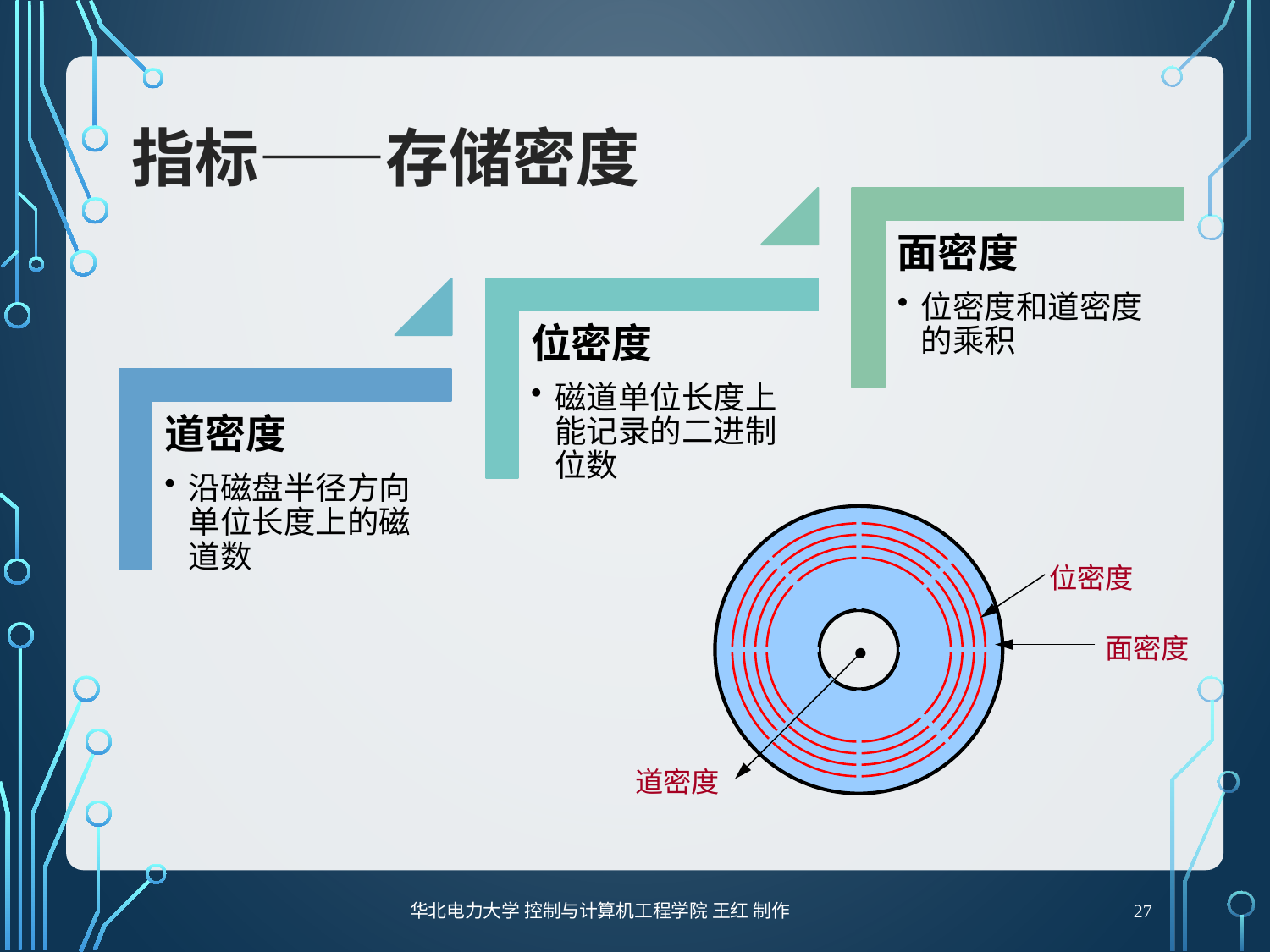

# 指标——存储密度
道密度
沿磁盘半径方向单位长度上的磁道数
位密度
磁道单位长度上能记录的二进制位数
面密度
位密度和道密度的乘积

位密度

面密度

道密度
27
华北电力大学 控制与计算机工程学院 王红 制作